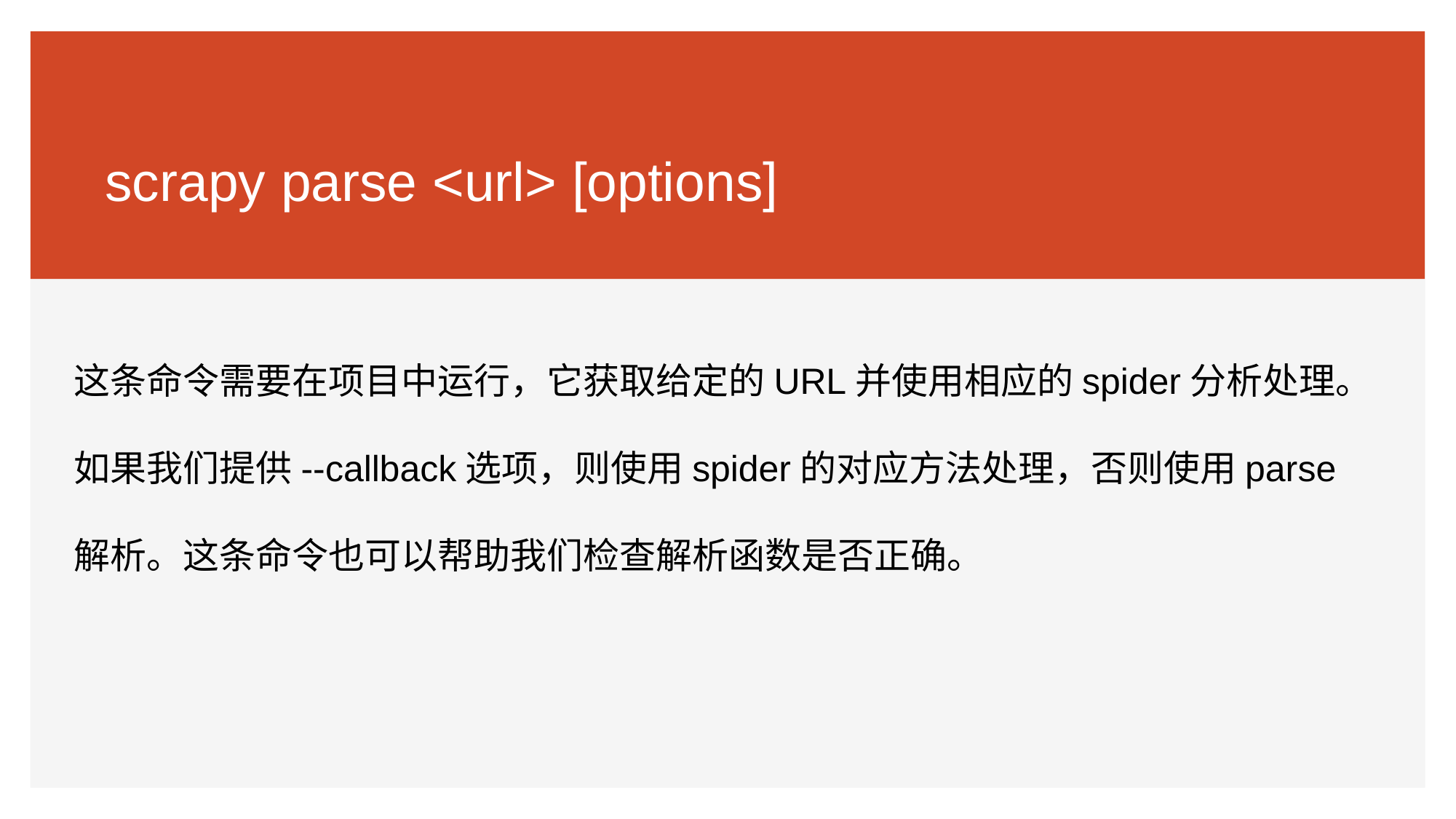

scrapy parse <url> [options]
#
这条命令需要在项目中运行，它获取给定的URL并使用相应的spider分析处理。如果我们提供--callback选项，则使用spider的对应方法处理，否则使用parse解析。这条命令也可以帮助我们检查解析函数是否正确。